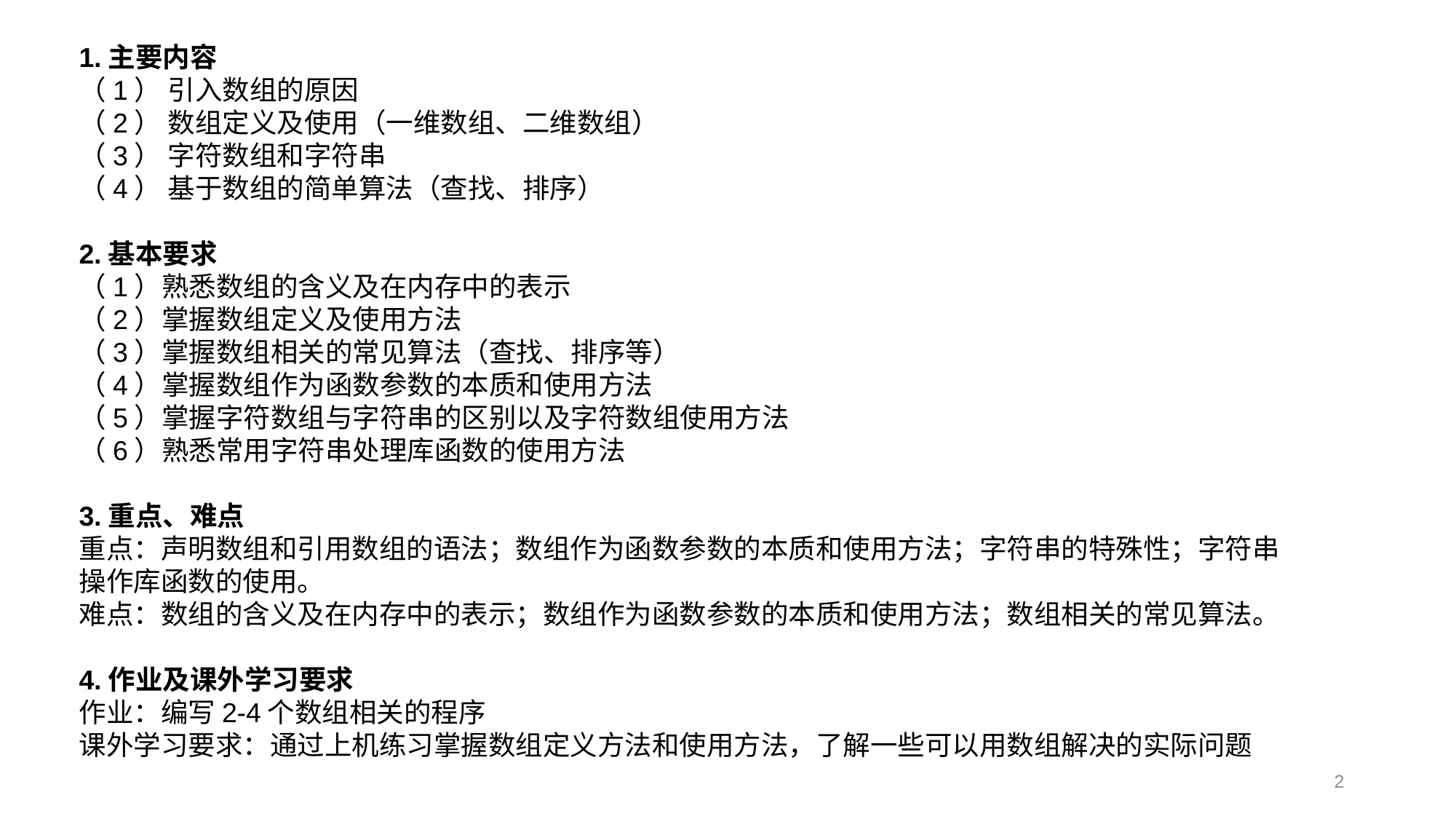

1.主要内容
（1） 引入数组的原因
（2） 数组定义及使用（一维数组、二维数组）
（3） 字符数组和字符串
（4） 基于数组的简单算法（查找、排序）

2.基本要求
（1）熟悉数组的含义及在内存中的表示
（2）掌握数组定义及使用方法
（3）掌握数组相关的常见算法（查找、排序等）
（4）掌握数组作为函数参数的本质和使用方法
（5）掌握字符数组与字符串的区别以及字符数组使用方法
（6）熟悉常用字符串处理库函数的使用方法

3.重点、难点
重点：声明数组和引用数组的语法；数组作为函数参数的本质和使用方法；字符串的特殊性；字符串操作库函数的使用。
难点：数组的含义及在内存中的表示；数组作为函数参数的本质和使用方法；数组相关的常见算法。

4.作业及课外学习要求
作业：编写2-4个数组相关的程序
课外学习要求：通过上机练习掌握数组定义方法和使用方法，了解一些可以用数组解决的实际问题

2